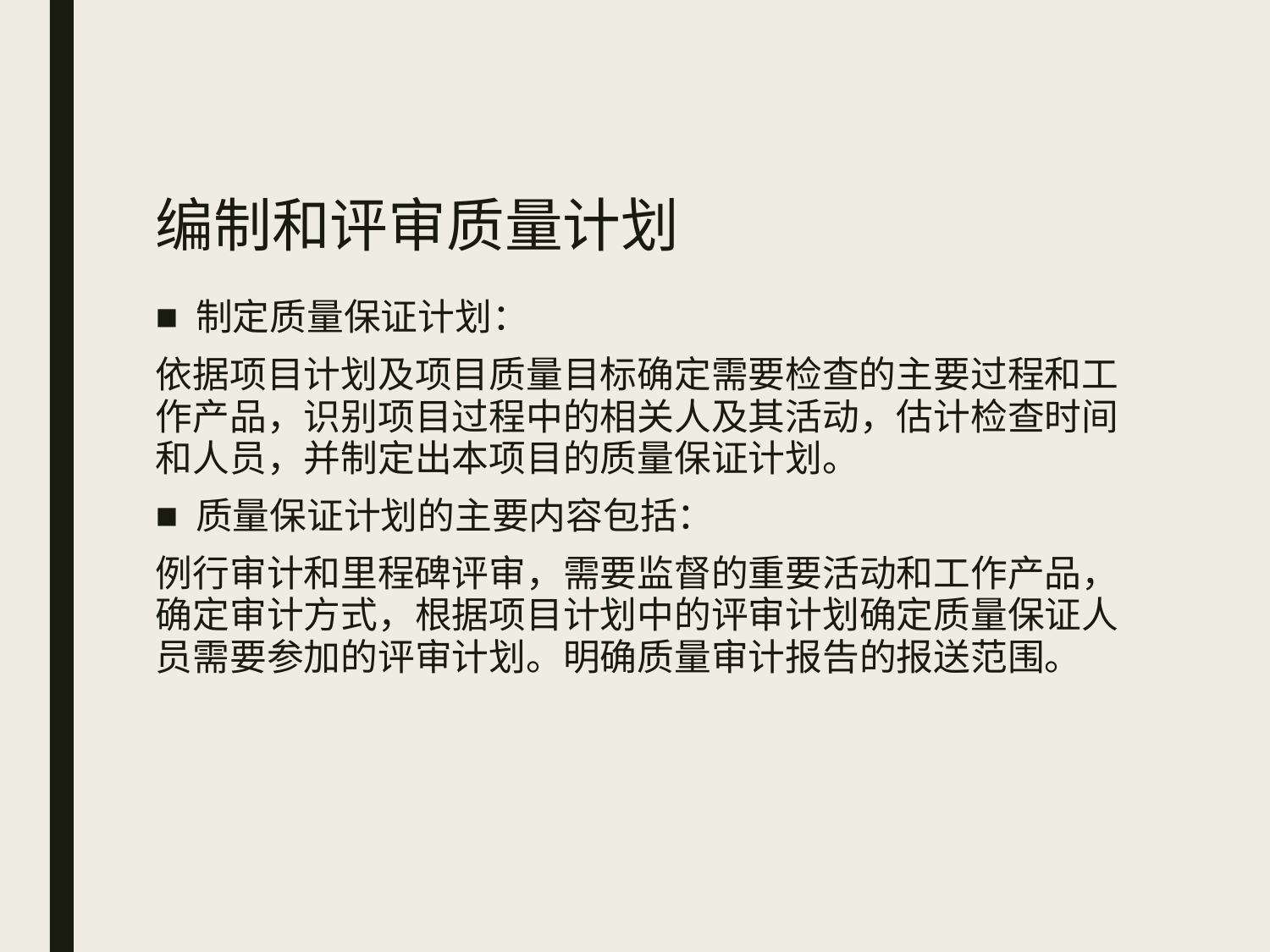

# 编制和评审质量计划
制定质量保证计划：
依据项目计划及项目质量目标确定需要检查的主要过程和工作产品，识别项目过程中的相关人及其活动，估计检查时间和人员，并制定出本项目的质量保证计划。
质量保证计划的主要内容包括：
例行审计和里程碑评审，需要监督的重要活动和工作产品，确定审计方式，根据项目计划中的评审计划确定质量保证人员需要参加的评审计划。明确质量审计报告的报送范围。